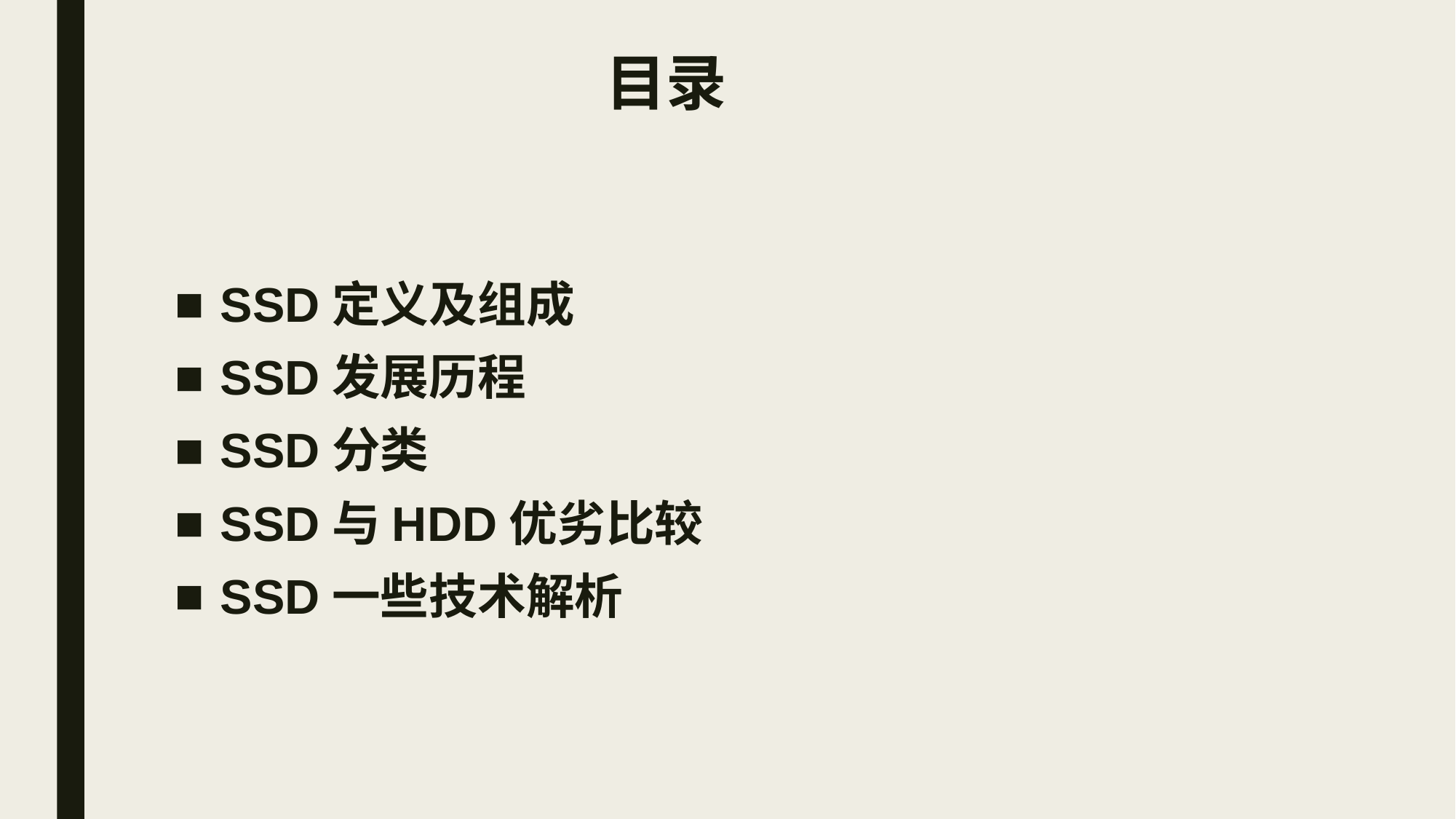

# 目录
SSD定义及组成
SSD发展历程
SSD分类
SSD与HDD优劣比较
SSD一些技术解析